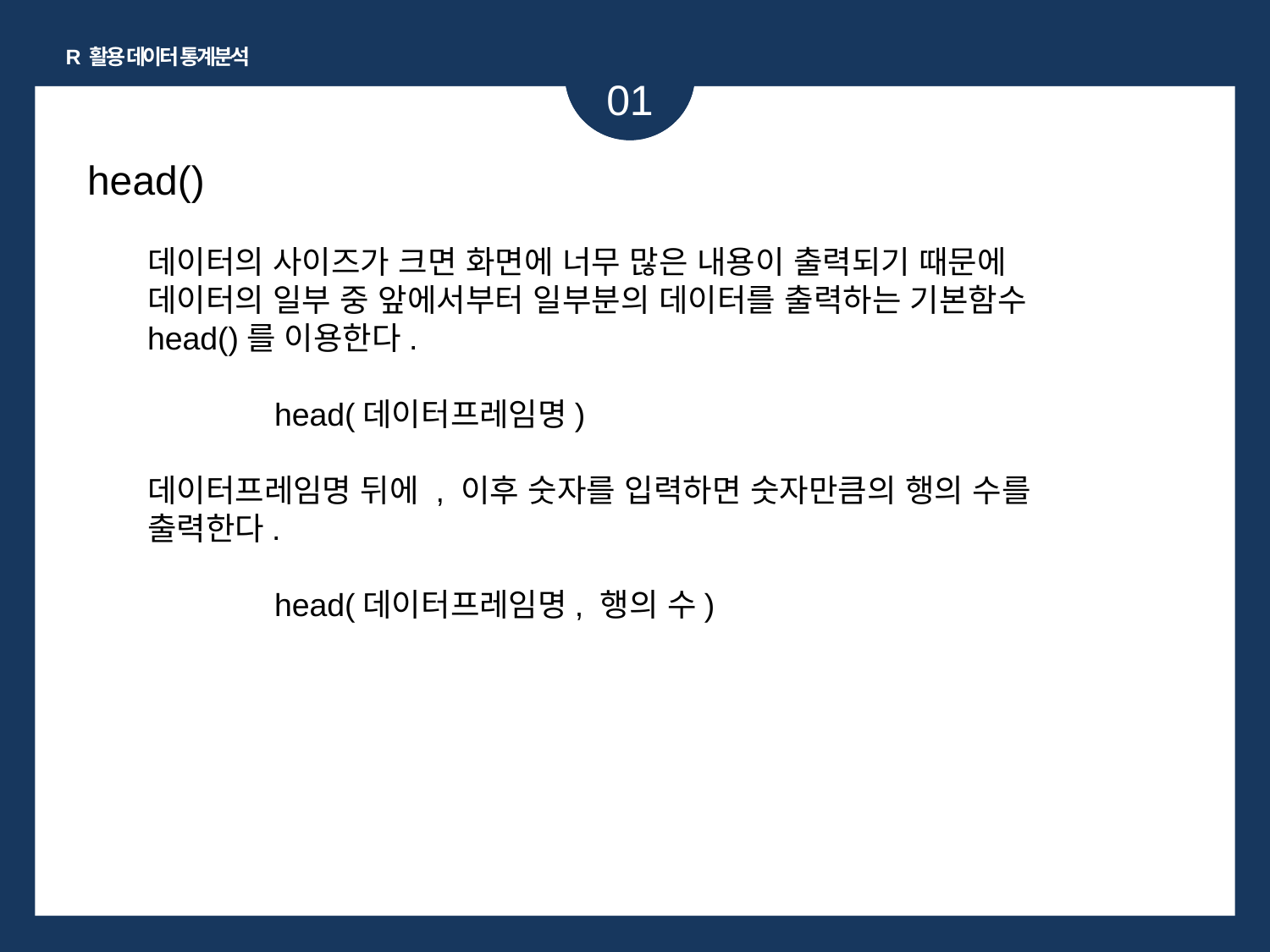

R 활용 데이터 통계분석
01
head()
데이터의 사이즈가 크면 화면에 너무 많은 내용이 출력되기 때문에 데이터의 일부 중 앞에서부터 일부분의 데이터를 출력하는 기본함수 head()를 이용한다.

	head(데이터프레임명)

데이터프레임명 뒤에 , 이후 숫자를 입력하면 숫자만큼의 행의 수를 출력한다.

	head(데이터프레임명, 행의 수)